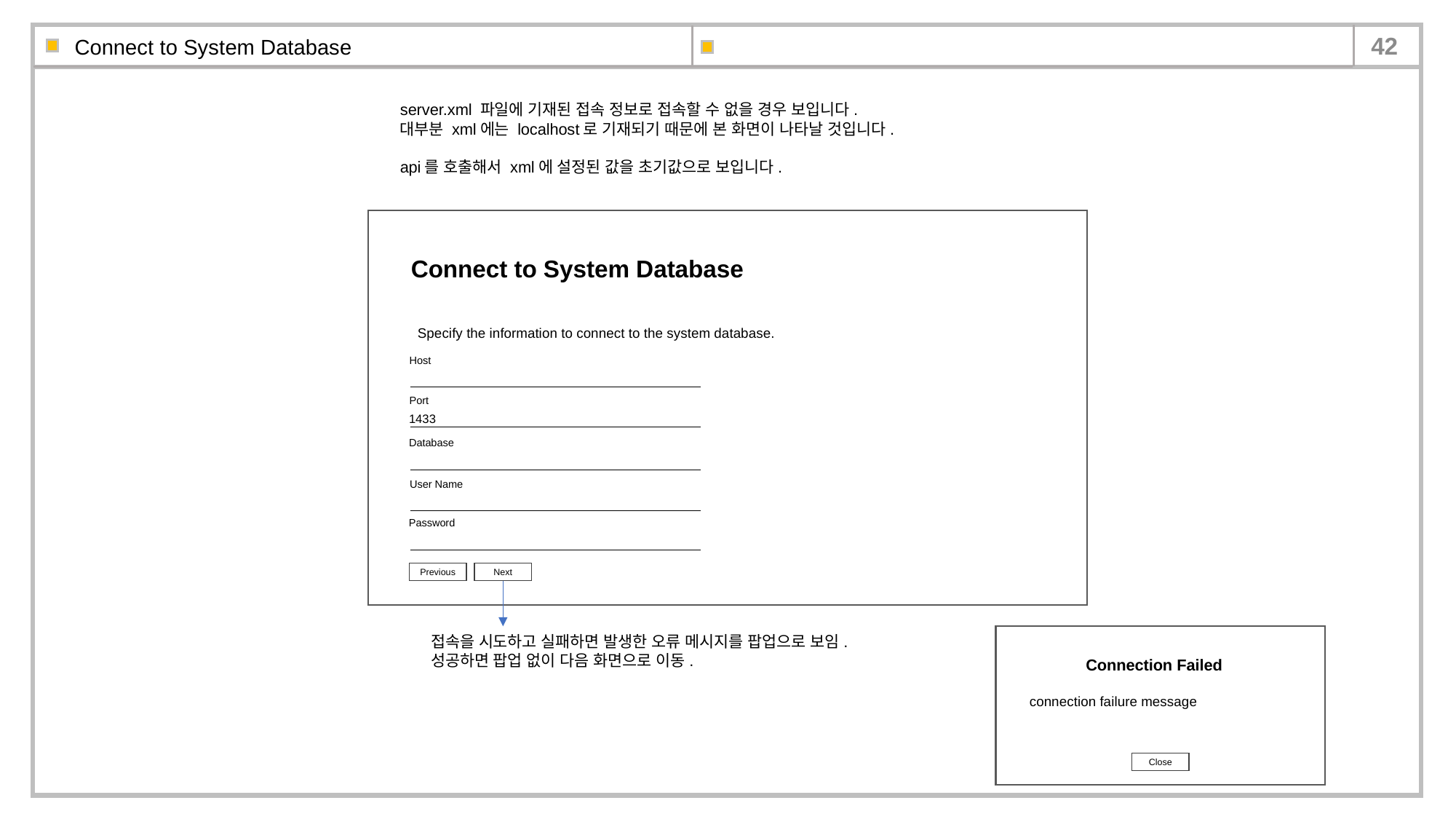

# Connect to System Database
server.xml 파일에 기재된 접속 정보로 접속할 수 없을 경우 보입니다.
대부분 xml에는 localhost로 기재되기 때문에 본 화면이 나타날 것입니다.

api를 호출해서 xml에 설정된 값을 초기값으로 보입니다.

Connect to System Database
Specify the information to connect to the system database.
Host
Port
1433
Database
User Name
Password
Previous
Next
접속을 시도하고 실패하면 발생한 오류 메시지를 팝업으로 보임.
성공하면 팝업 없이 다음 화면으로 이동.

Connection Failed
connection failure message
Close